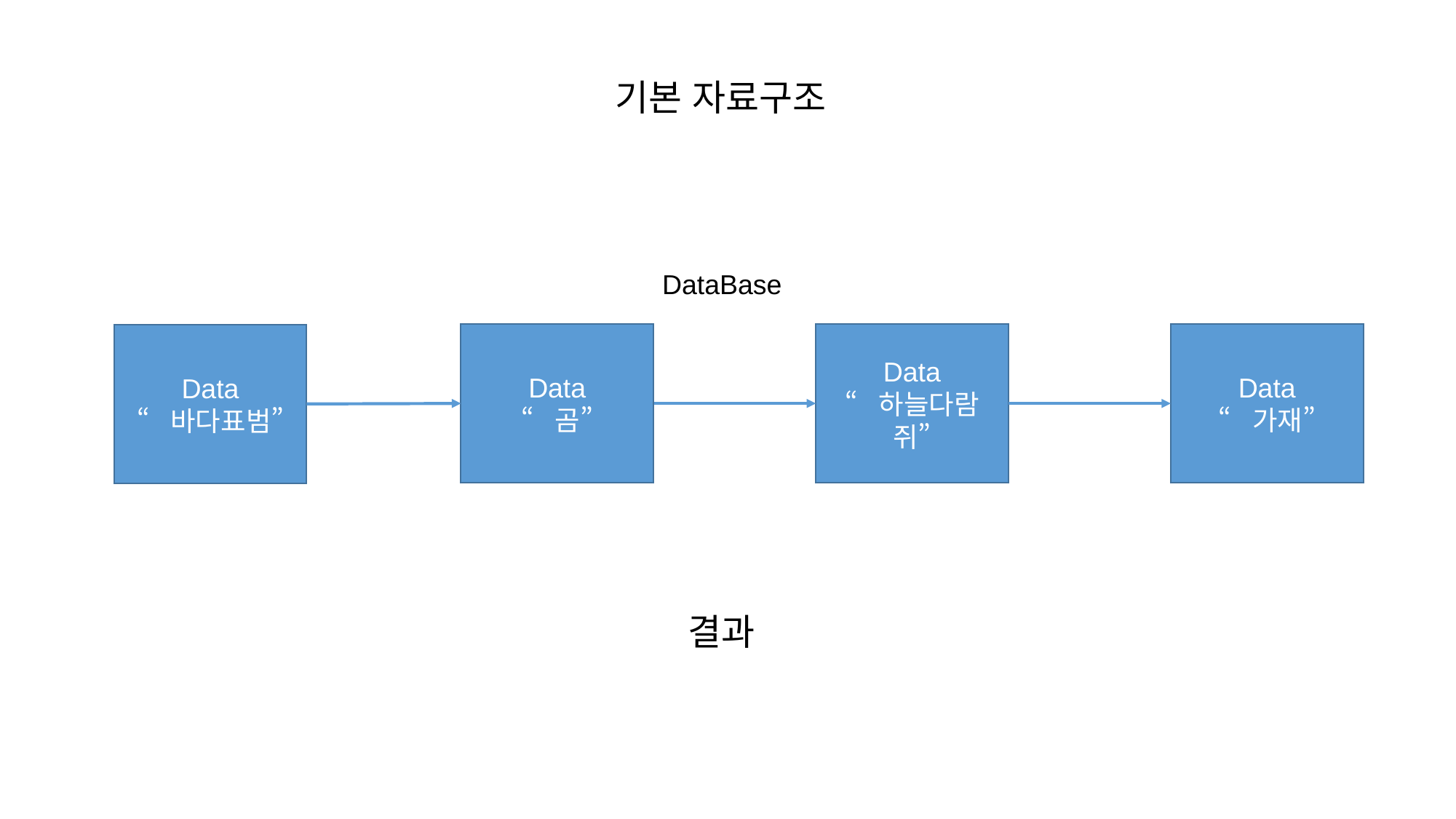

기본 자료구조
DataBase
Data
“곰”
Data
“하늘다람쥐”
Data
“가재”
Data
“바다표범”
결과